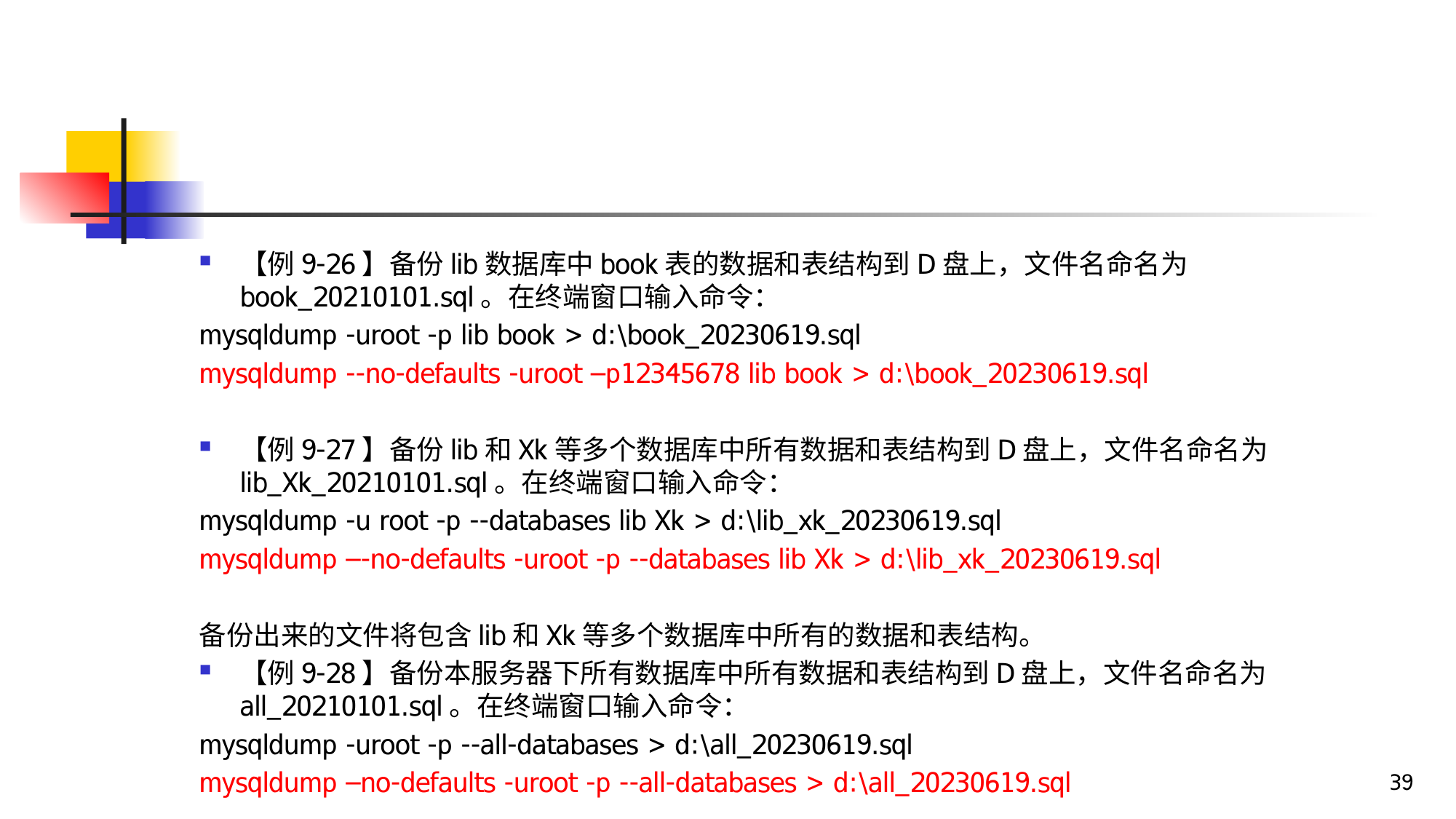

#
【例9-26】备份lib数据库中book表的数据和表结构到D盘上，文件名命名为book_20210101.sql。在终端窗口输入命令：
mysqldump -uroot -p lib book > d:\book_20230619.sql
mysqldump --no-defaults -uroot –p12345678 lib book > d:\book_20230619.sql

【例9-27】备份lib和Xk等多个数据库中所有数据和表结构到D盘上，文件名命名为lib_Xk_20210101.sql。在终端窗口输入命令：
mysqldump -u root -p --databases lib Xk > d:\lib_xk_20230619.sql
mysqldump –-no-defaults -uroot -p --databases lib Xk > d:\lib_xk_20230619.sql

备份出来的文件将包含lib和Xk等多个数据库中所有的数据和表结构。
【例9-28】备份本服务器下所有数据库中所有数据和表结构到D盘上，文件名命名为all_20210101.sql。在终端窗口输入命令：
mysqldump -uroot -p --all-databases > d:\all_20230619.sql
mysqldump –no-defaults -uroot -p --all-databases > d:\all_20230619.sql

39